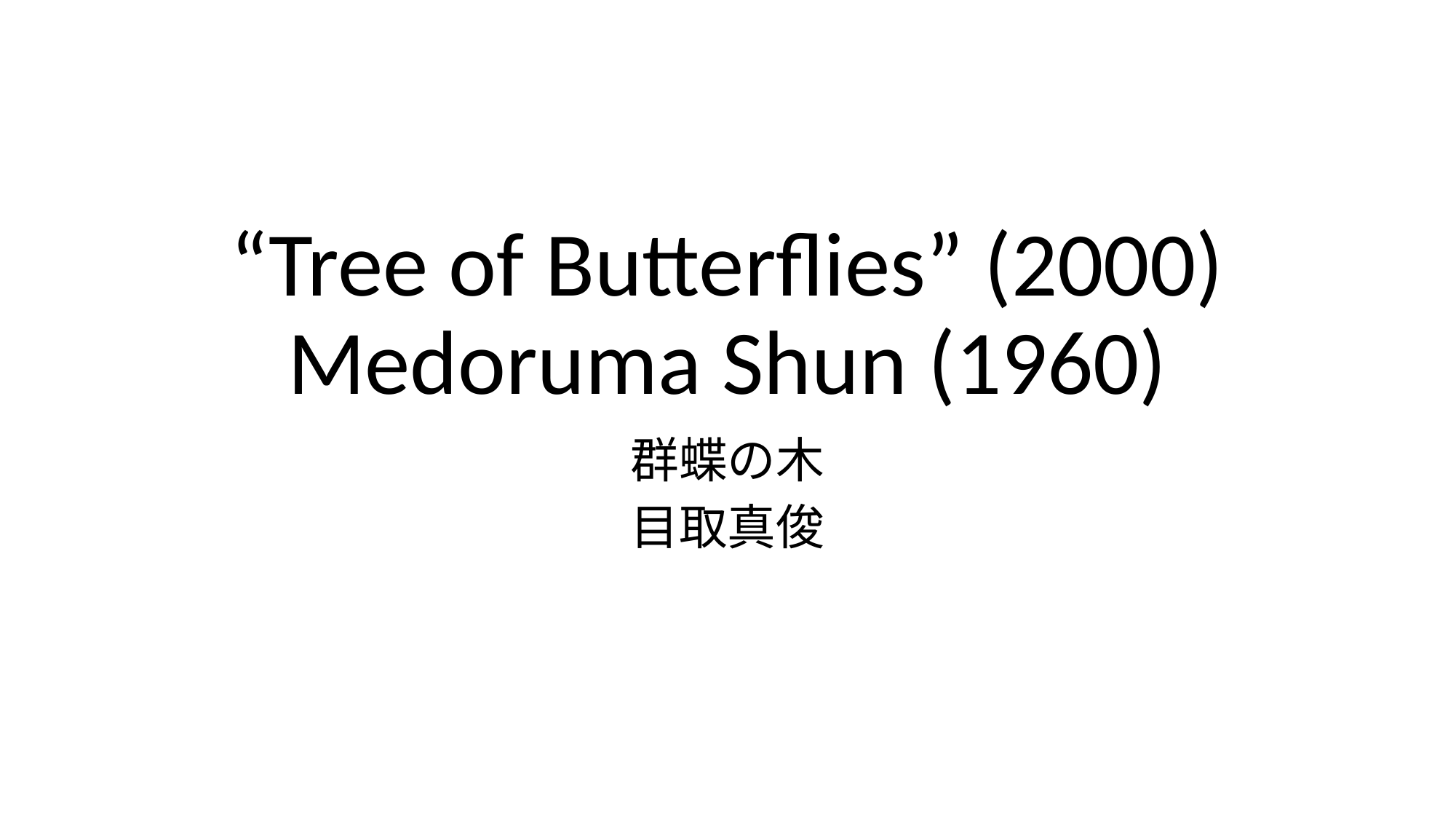

# “Tree of Butterflies” (2000) Medoruma Shun (1960)
群蝶の木
目取真俊